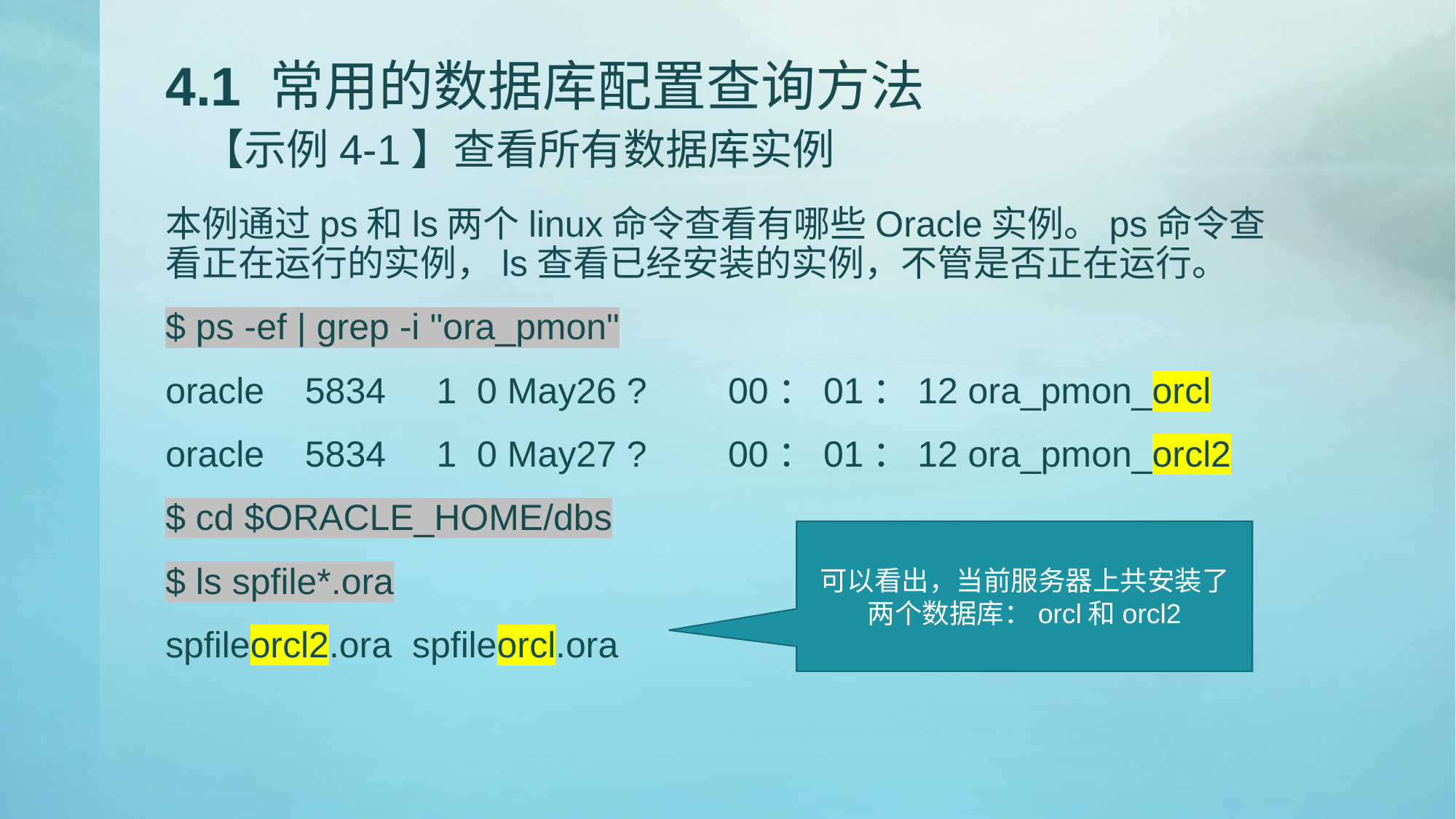

# 4.1 常用的数据库配置查询方法 【示例4-1】查看所有数据库实例
本例通过ps和ls两个linux命令查看有哪些Oracle实例。ps命令查看正在运行的实例，ls查看已经安装的实例，不管是否正在运行。
$ ps -ef | grep -i "ora_pmon"
oracle    5834     1  0 May26 ?        00：01：12 ora_pmon_orcl
oracle    5834     1  0 May27 ?        00：01：12 ora_pmon_orcl2
$ cd $ORACLE_HOME/dbs
$ ls spfile*.ora
spfileorcl2.ora  spfileorcl.ora
可以看出，当前服务器上共安装了两个数据库：orcl和orcl2